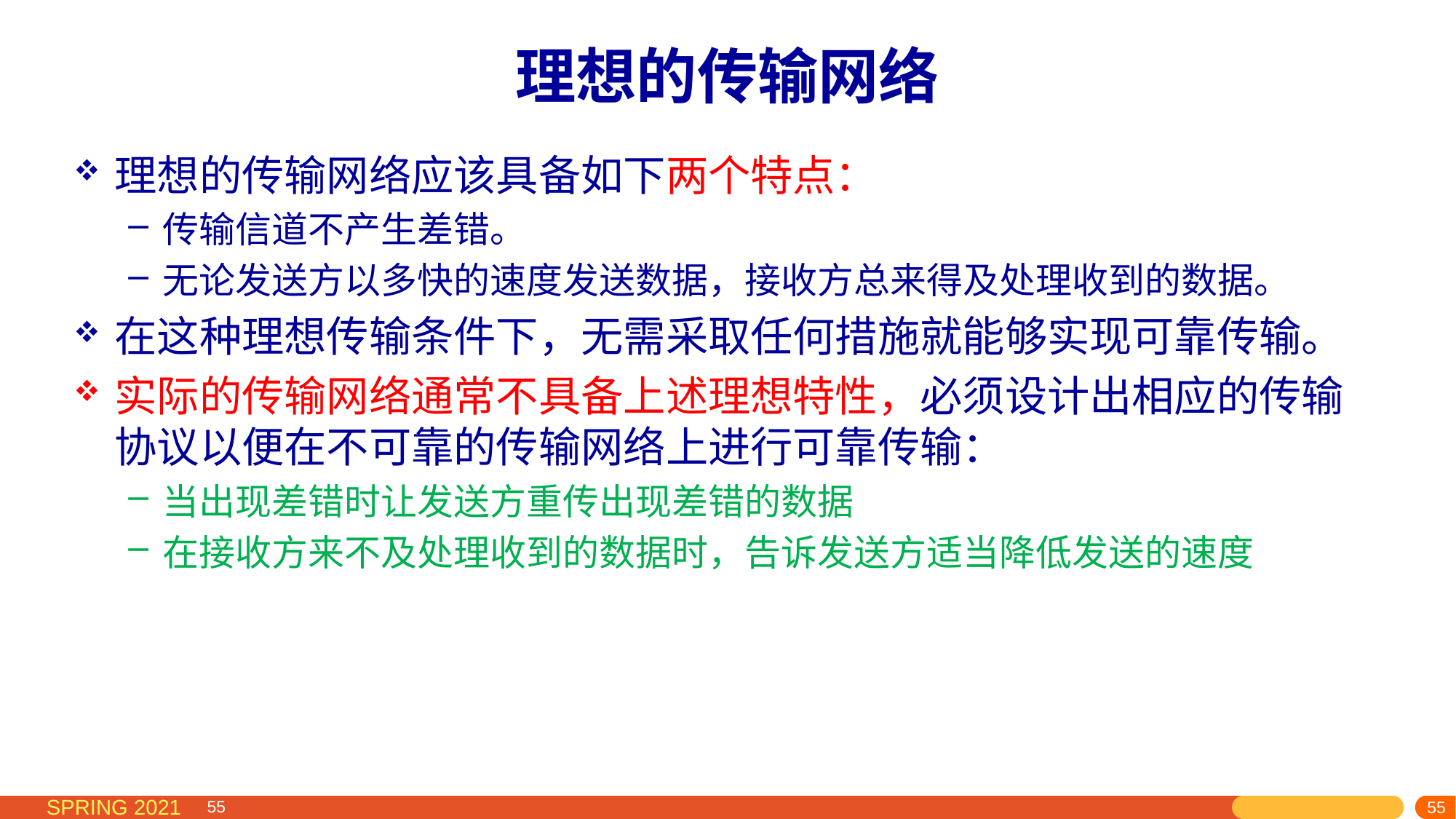

# 理想的传输网络
理想的传输网络应该具备如下两个特点：
传输信道不产生差错。
无论发送方以多快的速度发送数据，接收方总来得及处理收到的数据。
在这种理想传输条件下，无需采取任何措施就能够实现可靠传输。
实际的传输网络通常不具备上述理想特性，必须设计出相应的传输协议以便在不可靠的传输网络上进行可靠传输：
当出现差错时让发送方重传出现差错的数据
在接收方来不及处理收到的数据时，告诉发送方适当降低发送的速度